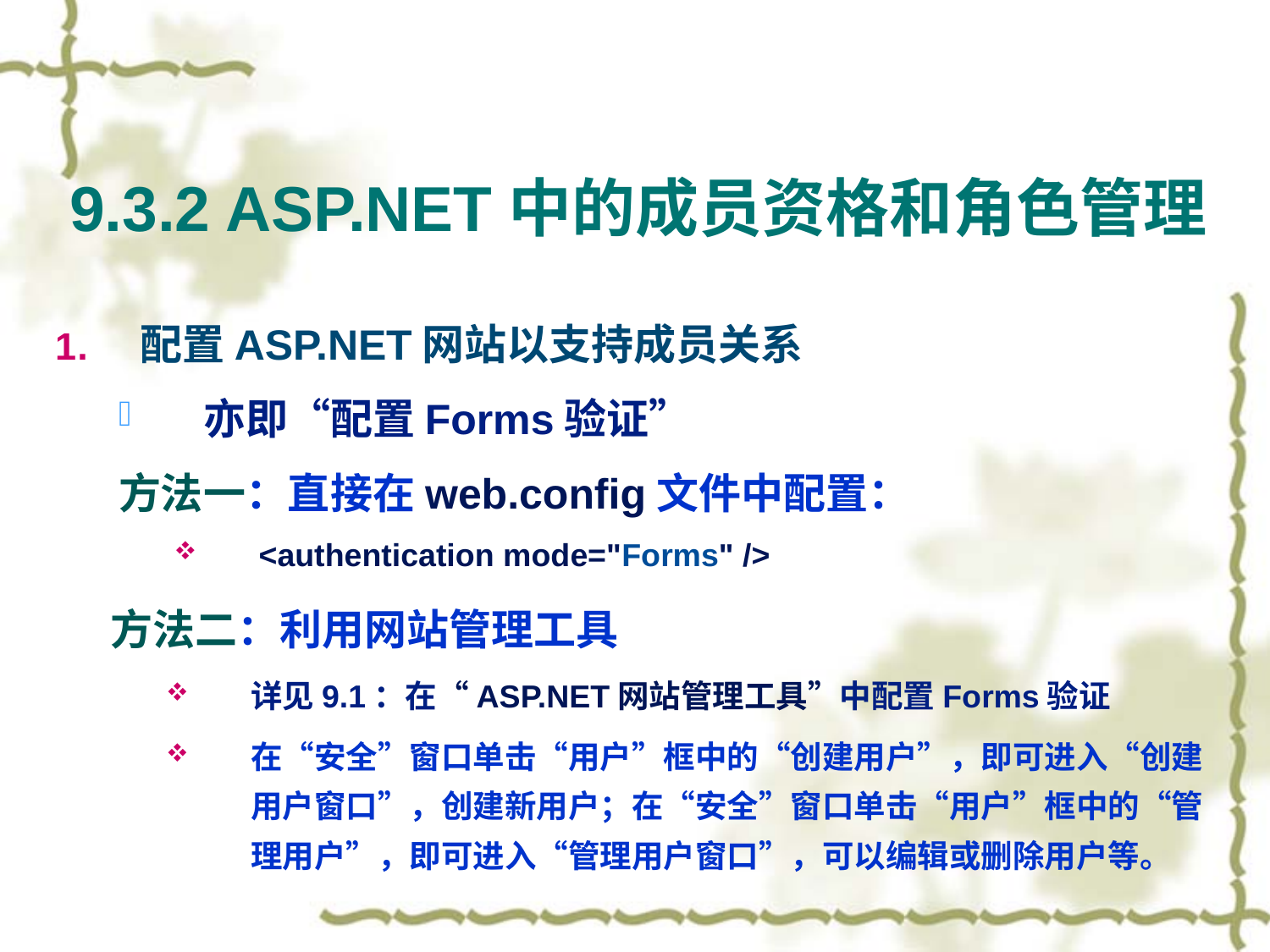

# 9.3.2 ASP.NET中的成员资格和角色管理
配置ASP.NET网站以支持成员关系
亦即“配置Forms验证”
方法一：直接在web.config文件中配置：
<authentication mode="Forms" />
方法二：利用网站管理工具
详见9.1：在“ASP.NET网站管理工具”中配置Forms验证
在“安全”窗口单击“用户”框中的“创建用户”，即可进入“创建用户窗口”，创建新用户；在“安全”窗口单击“用户”框中的“管理用户”，即可进入“管理用户窗口”，可以编辑或删除用户等。